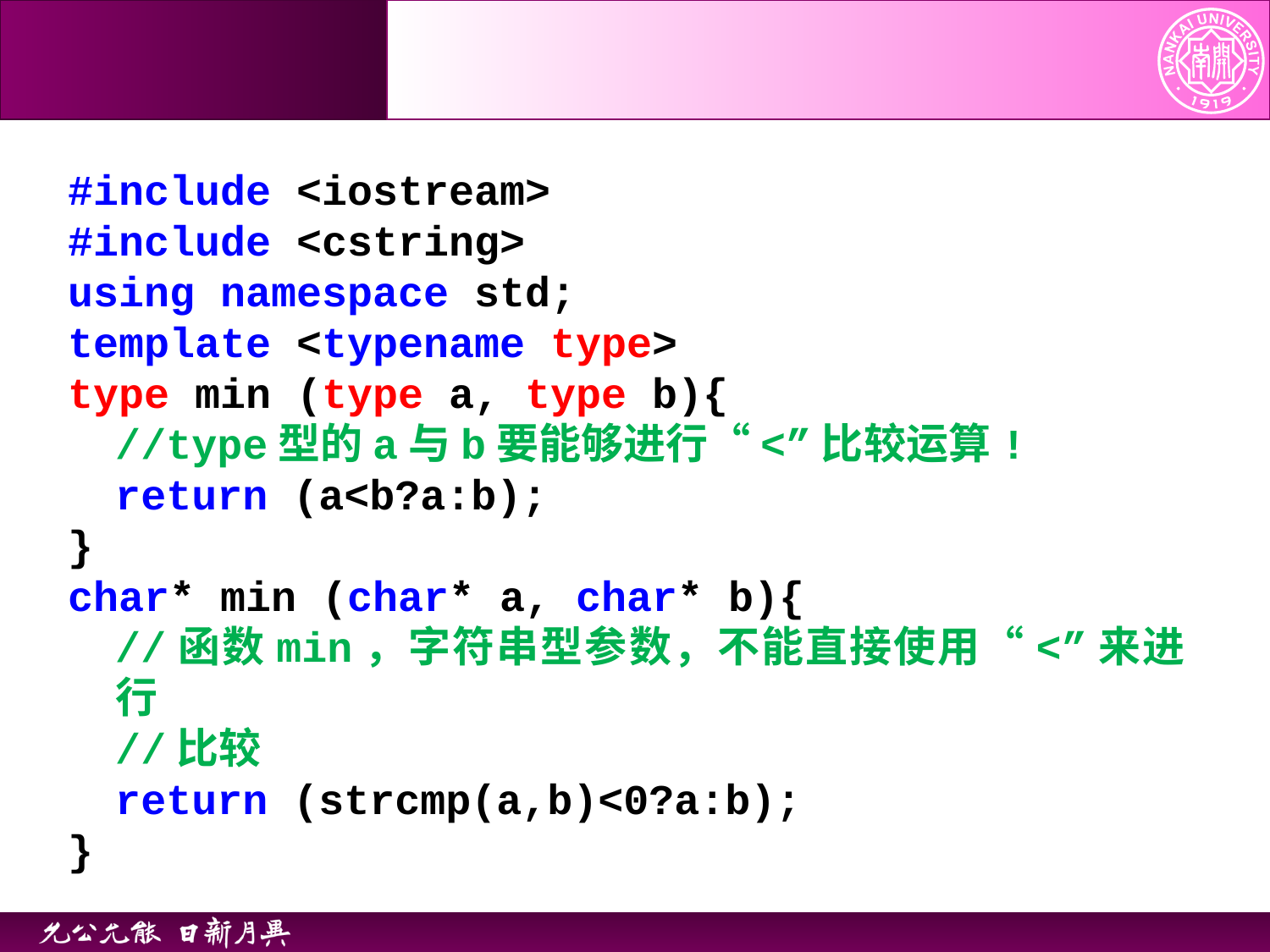

#include <iostream>
#include <cstring>
using namespace std;
template <typename type>
type min (type a, type b){
	//type型的a与b要能够进行“<”比较运算!
	return (a<b?a:b);
}
char* min (char* a, char* b){
	//函数min，字符串型参数，不能直接使用“<”来进行
	//比较
	return (strcmp(a,b)<0?a:b);
}